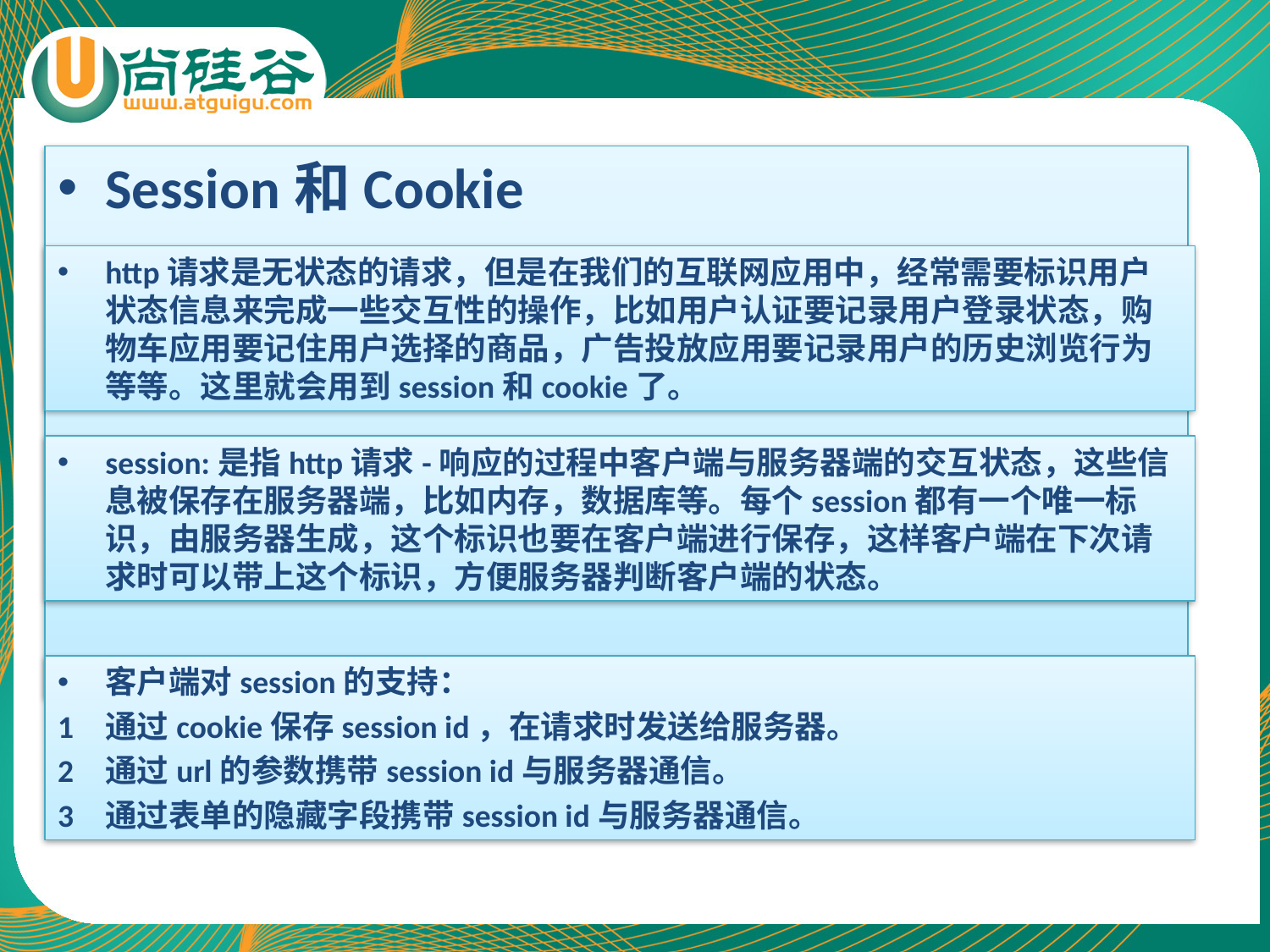

Session和Cookie
http请求是无状态的请求，但是在我们的互联网应用中，经常需要标识用户状态信息来完成一些交互性的操作，比如用户认证要记录用户登录状态，购物车应用要记住用户选择的商品，广告投放应用要记录用户的历史浏览行为等等。这里就会用到session和cookie了。
session:是指http请求-响应的过程中客户端与服务器端的交互状态，这些信息被保存在服务器端，比如内存，数据库等。每个session都有一个唯一标识，由服务器生成，这个标识也要在客户端进行保存，这样客户端在下次请求时可以带上这个标识，方便服务器判断客户端的状态。
客户端对session的支持：
1	通过cookie保存session id，在请求时发送给服务器。
2	通过url的参数携带session id与服务器通信。
3	通过表单的隐藏字段携带session id与服务器通信。